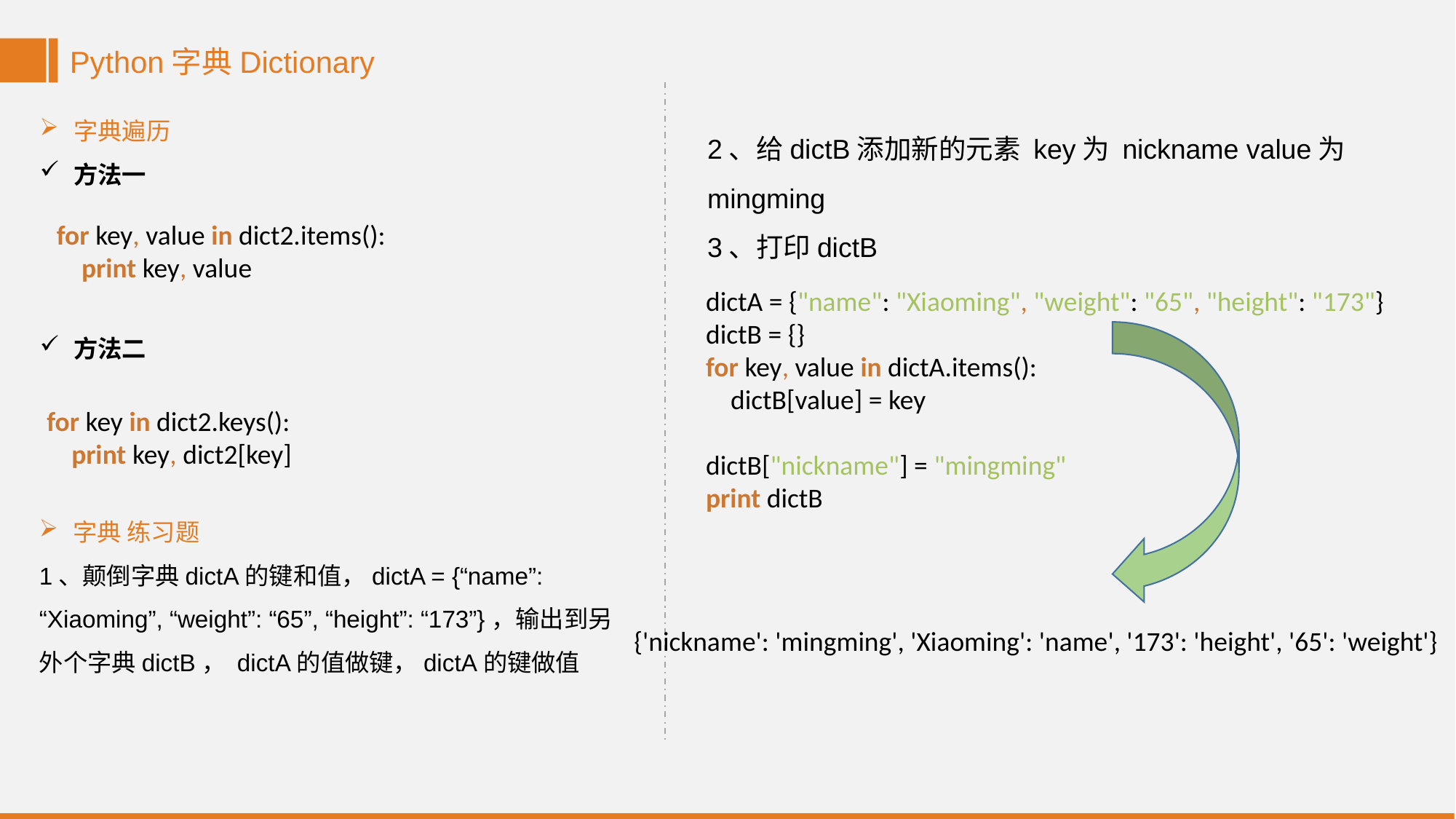

Python字典Dictionary

字典遍历
方法一

方法二

2、给dictB添加新的元素 key为 nickname value为mingming
3、打印dictB
for key, value in dict2.items():
    print key, value
dictA = {"name": "Xiaoming", "weight": "65", "height": "173"}
dictB = {}
for key, value in dictA.items():
    dictB[value] = key
dictB["nickname"] = "mingming"
print dictB

{'nickname': 'mingming', 'Xiaoming': 'name', '173': 'height', '65': 'weight'}
for key in dict2.keys():
    print key, dict2[key]
字典 练习题
1、颠倒字典dictA的键和值，dictA = {“name”: “Xiaoming”, “weight”: “65”, “height”: “173”}，输出到另外个字典dictB， dictA的值做键，dictA的键做值